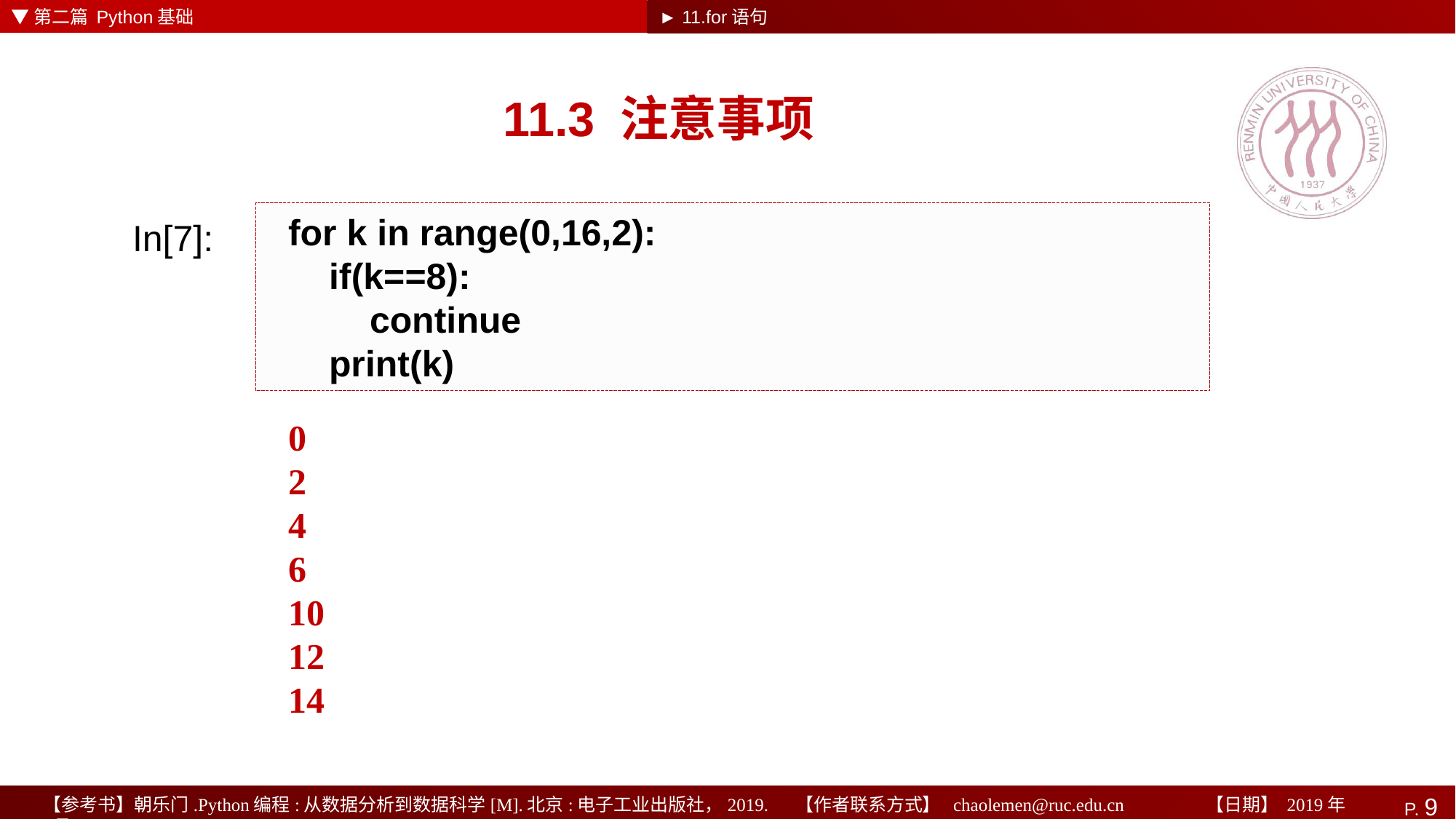

▼第二篇 Python基础
► 11.for语句
# 11.3 注意事项
for k in range(0,16,2):
    if(k==8):
        continue
    print(k)
In[7]:
0
2
4
6
10
12
14